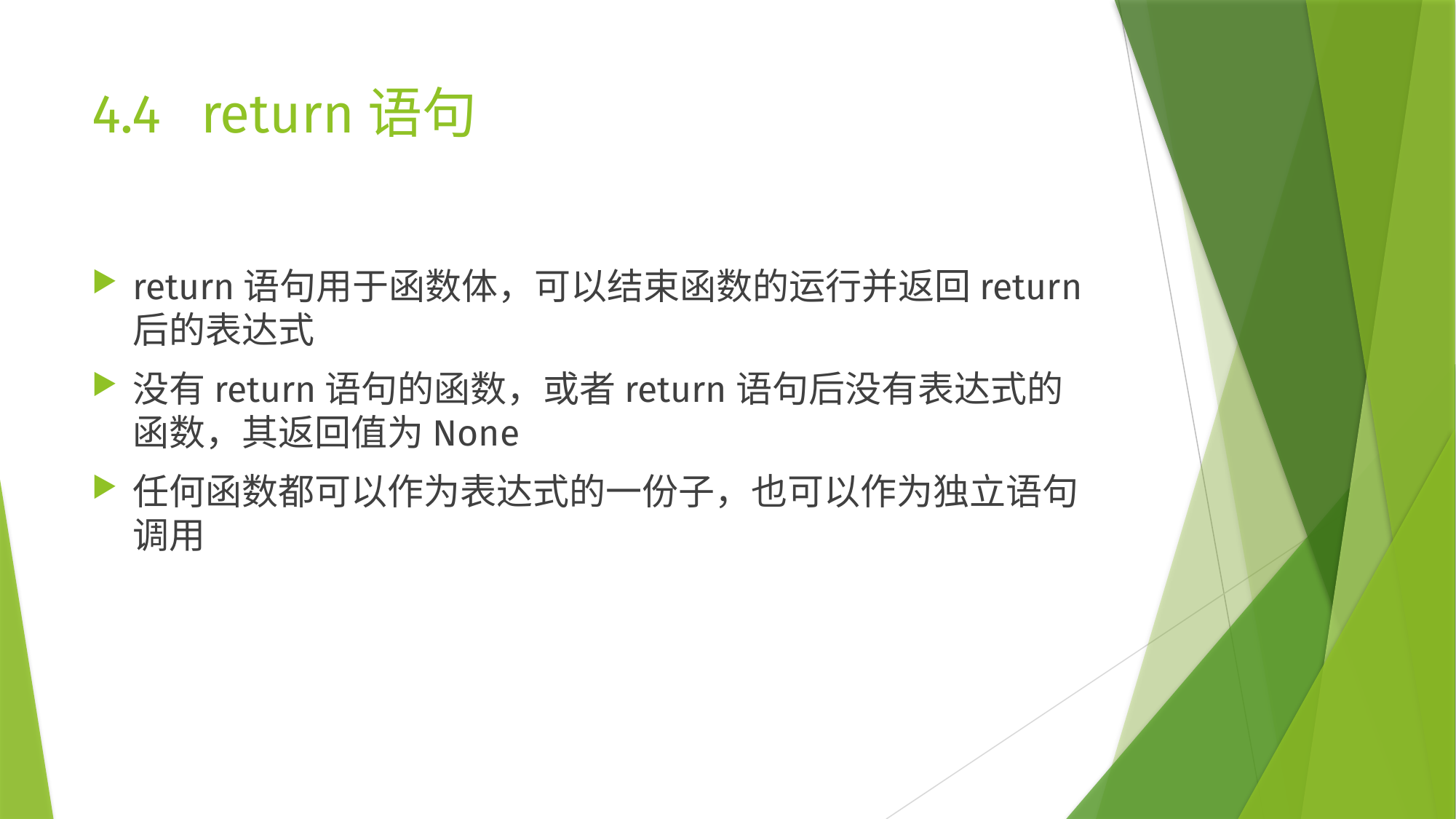

# 4.4	return语句
return语句用于函数体，可以结束函数的运行并返回return后的表达式
没有return语句的函数，或者return语句后没有表达式的函数，其返回值为None
任何函数都可以作为表达式的一份子，也可以作为独立语句调用